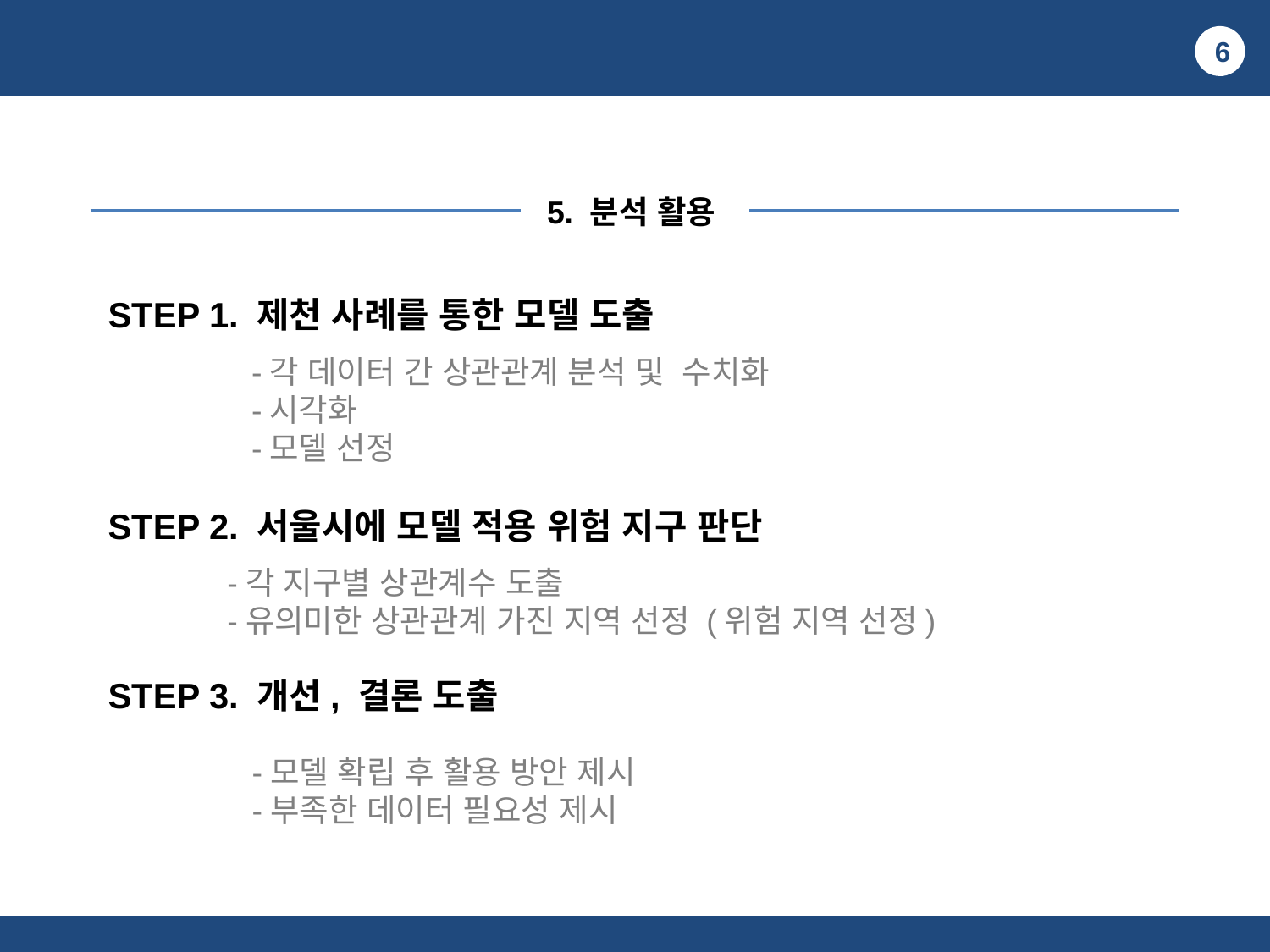

6
5. 분석 활용
STEP 1. 제천 사례를 통한 모델 도출

STEP 2. 서울시에 모델 적용 위험 지구 판단

STEP 3. 개선, 결론 도출
-각 데이터 간 상관관계 분석 및  수치화
-시각화
-모델 선정
-각 지구별 상관계수 도출
-유의미한 상관관계 가진 지역 선정 (위험 지역 선정)
-모델 확립 후 활용 방안 제시
-부족한 데이터 필요성 제시